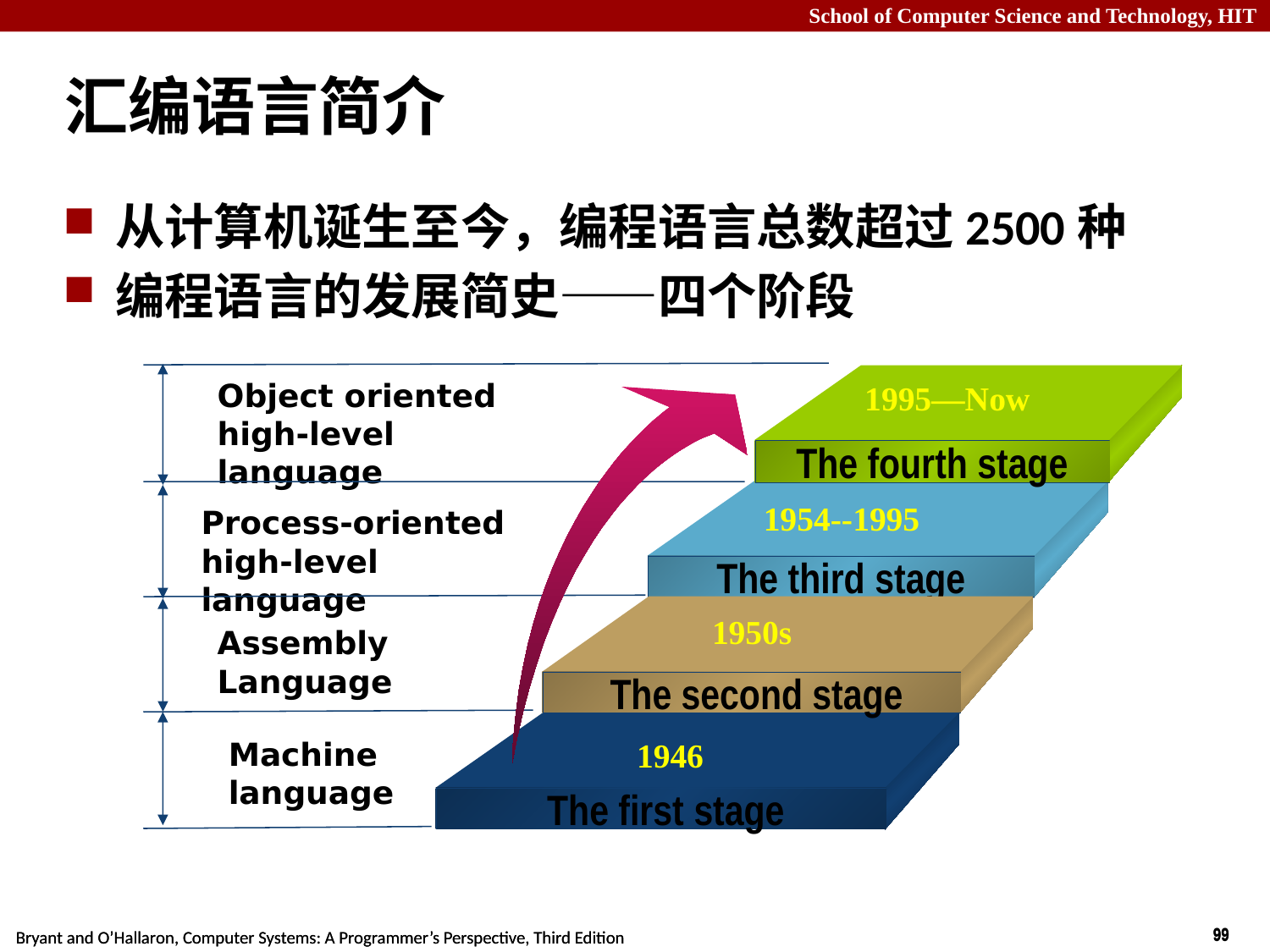

# 汇编语言简介
从计算机诞生至今，编程语言总数超过2500种
编程语言的发展简史——四个阶段

The fourth stage

The third stage

 The second stage

 The first stage

Object oriented
high-level language
1995—Now
1954--1995
Process-oriented high-level language
1950s
Assembly Language
1946
Machine language